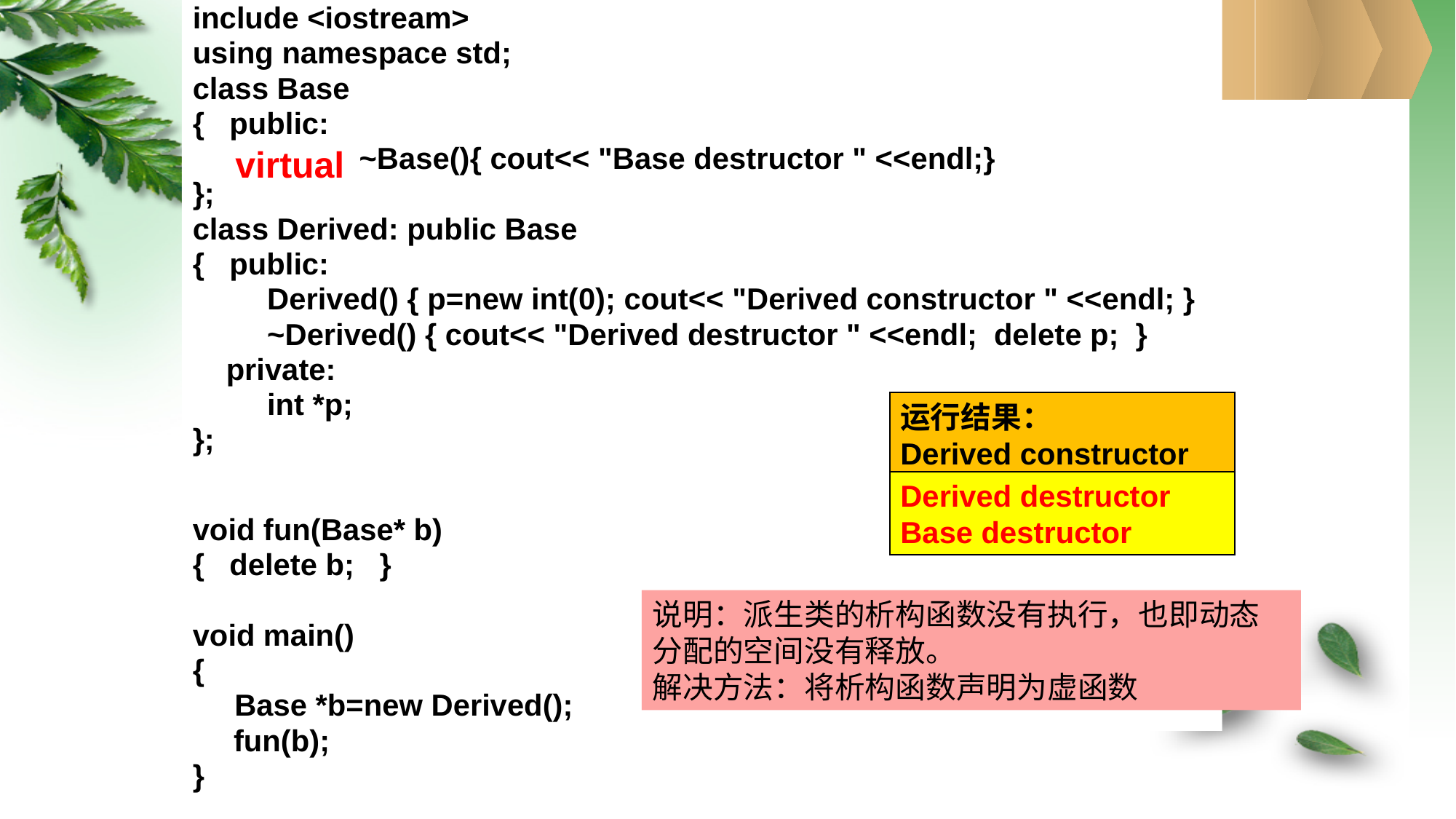

include <iostream>
using namespace std;
class Base
{   public:
	               ~Base(){ cout<< "Base destructor " <<endl;}
};
class Derived: public Base
{   public:
	    Derived() { p=new int(0); cout<< "Derived constructor " <<endl; }
	    ~Derived() { cout<< "Derived destructor " <<endl;  delete p;  }
    private:
	    int *p;
};
virtual
运行结果：
Derived constructor
Base destructor

void fun(Base* b)
{   delete b;   }

void main()
{
     Base *b=new Derived();
	fun(b);
}
Derived destructor
Base destructor
说明：派生类的析构函数没有执行，也即动态分配的空间没有释放。
解决方法：将析构函数声明为虚函数